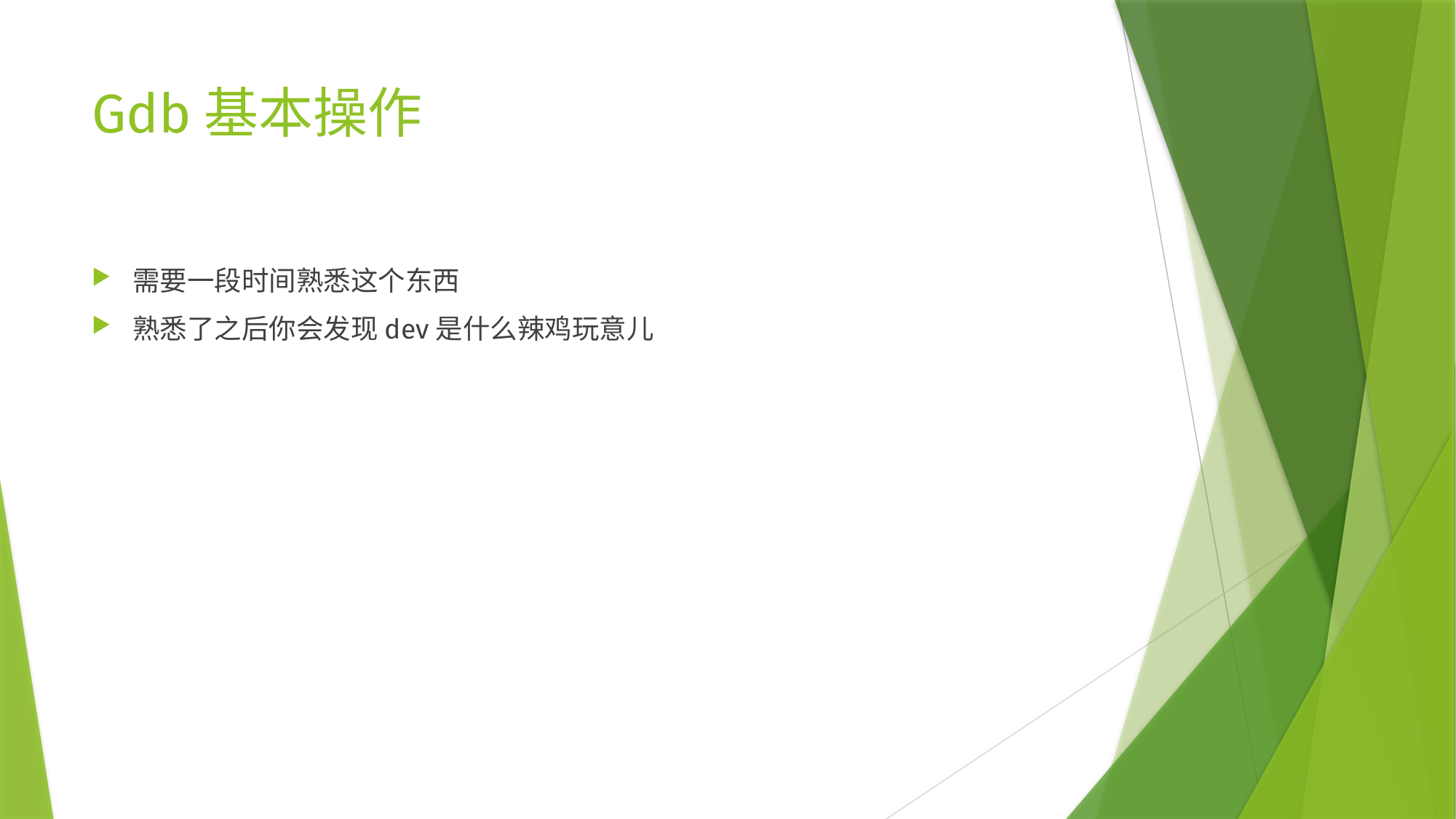

# Gdb基本操作
需要一段时间熟悉这个东西
熟悉了之后你会发现dev是什么辣鸡玩意儿